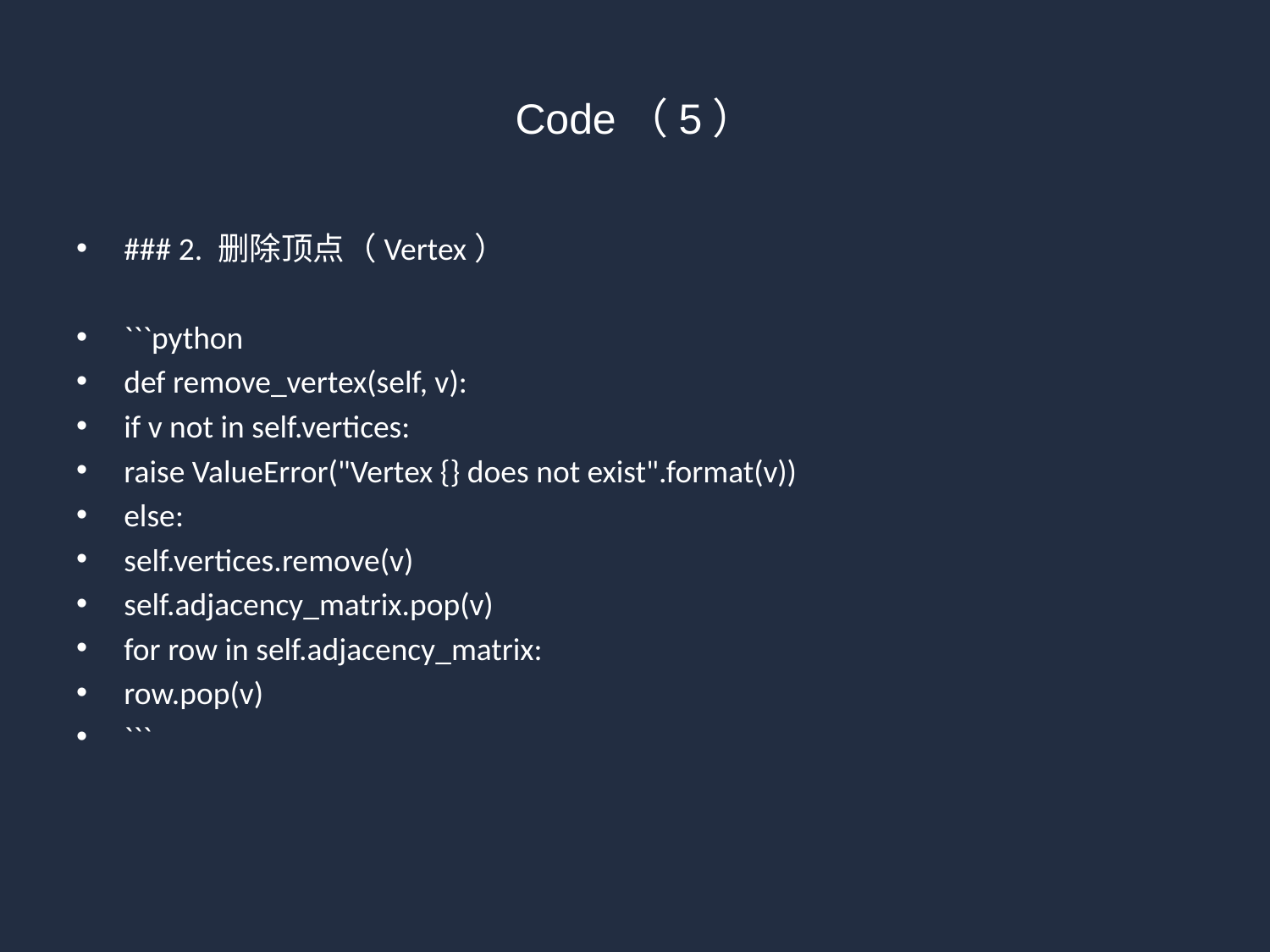

# Code（5）
### 2. 删除顶点（Vertex）

```python
def remove_vertex(self, v):
if v not in self.vertices:
raise ValueError("Vertex {} does not exist".format(v))
else:
self.vertices.remove(v)
self.adjacency_matrix.pop(v)
for row in self.adjacency_matrix:
row.pop(v)
```